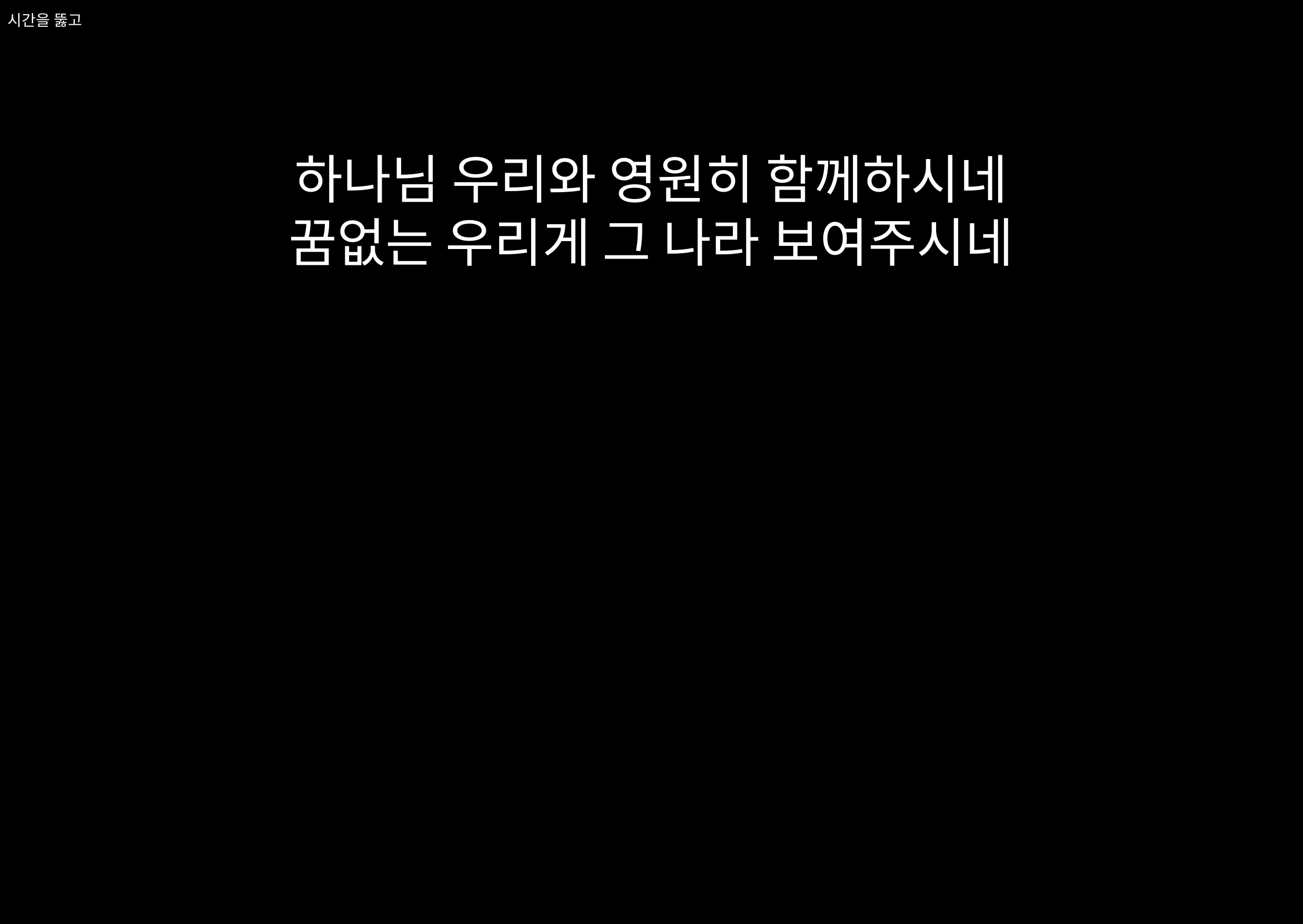

시간을 뚫고
하나님 우리와 영원히 함께하시네
꿈없는 우리게 그 나라 보여주시네